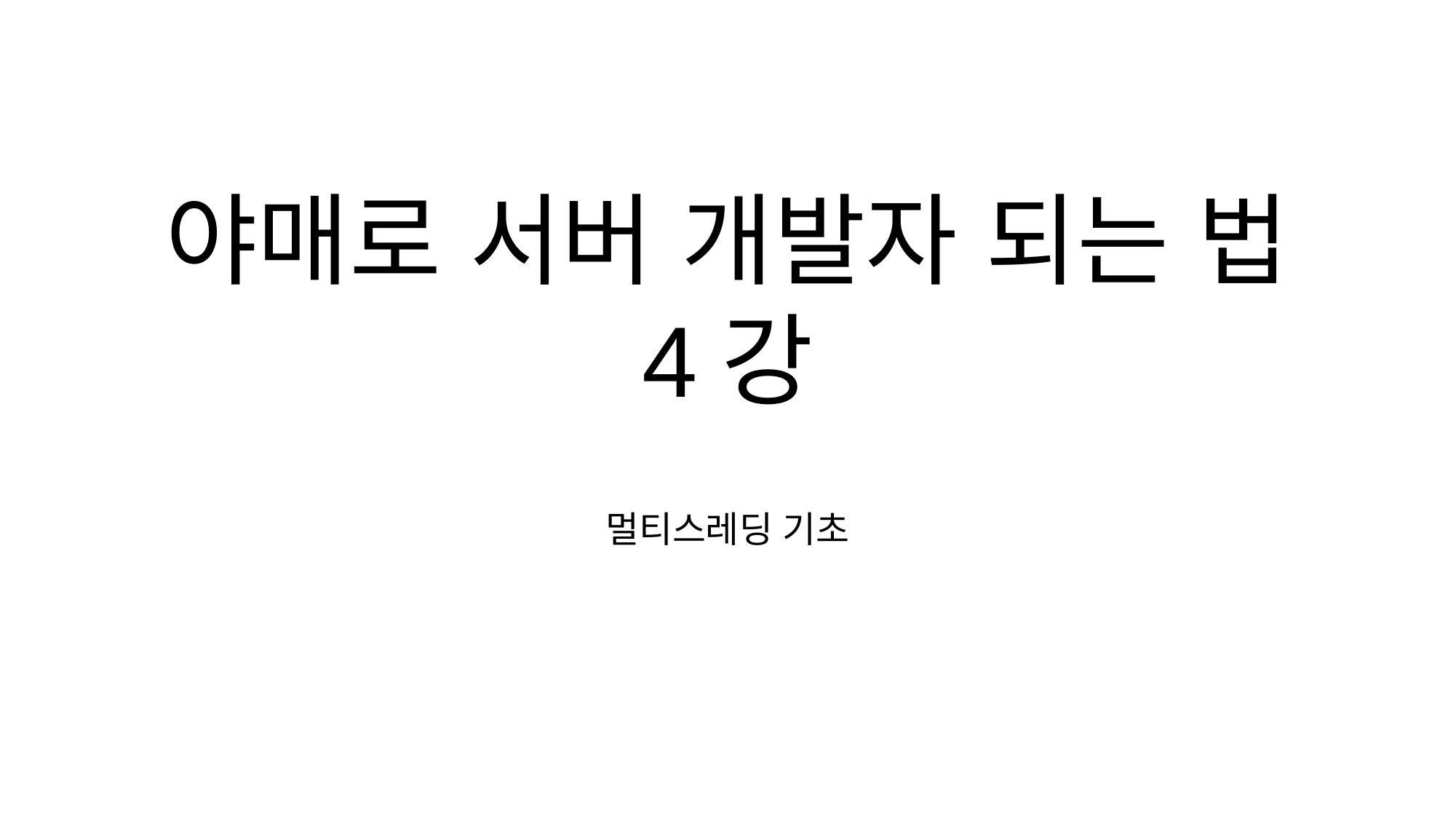

야매로 서버 개발자 되는 법
4강
멀티스레딩 기초